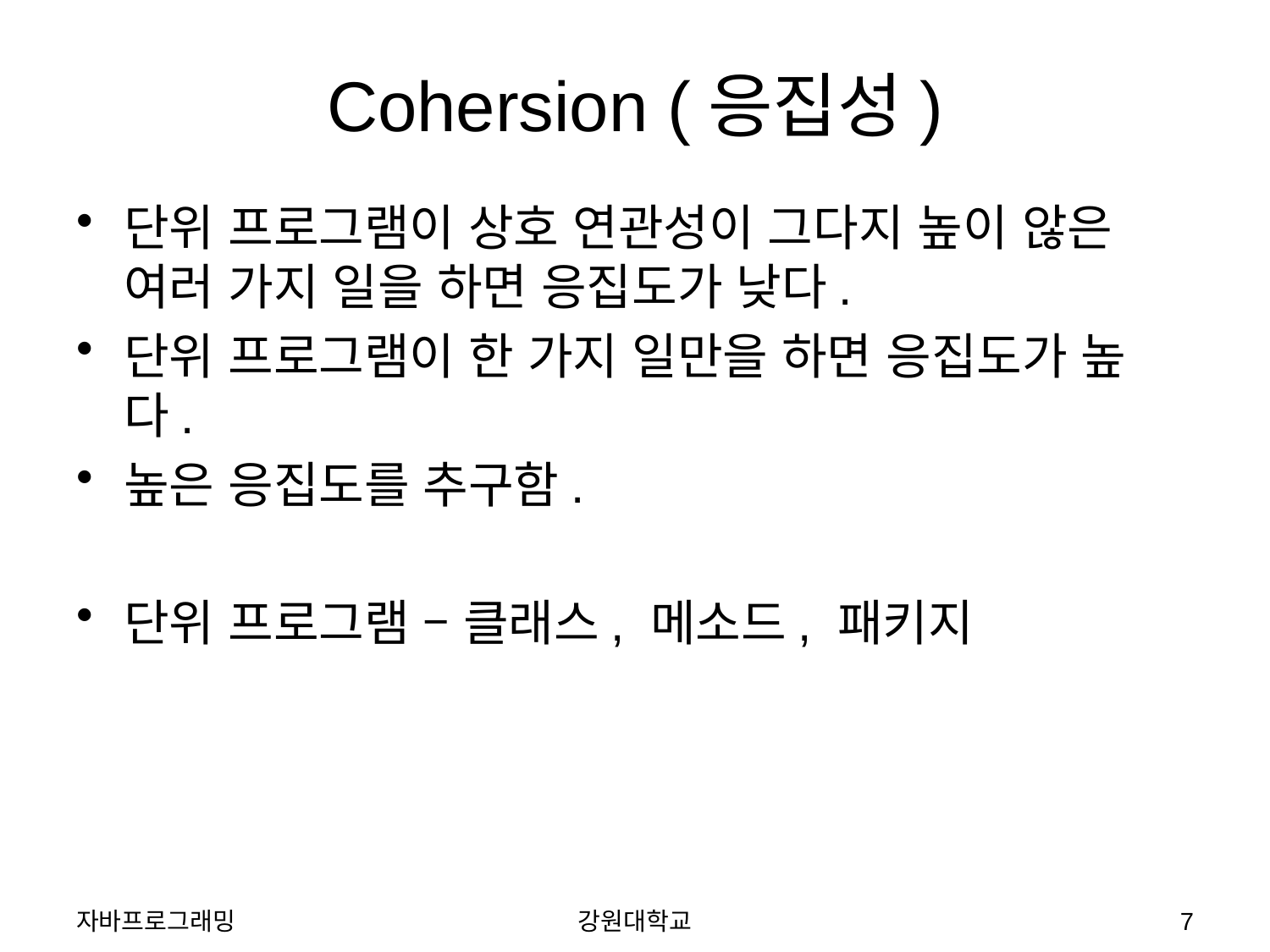

# Cohersion (응집성)
단위 프로그램이 상호 연관성이 그다지 높이 않은 여러 가지 일을 하면 응집도가 낮다.
단위 프로그램이 한 가지 일만을 하면 응집도가 높다.
높은 응집도를 추구함.

단위 프로그램 – 클래스, 메소드, 패키지

자바프로그래밍
강원대학교
7